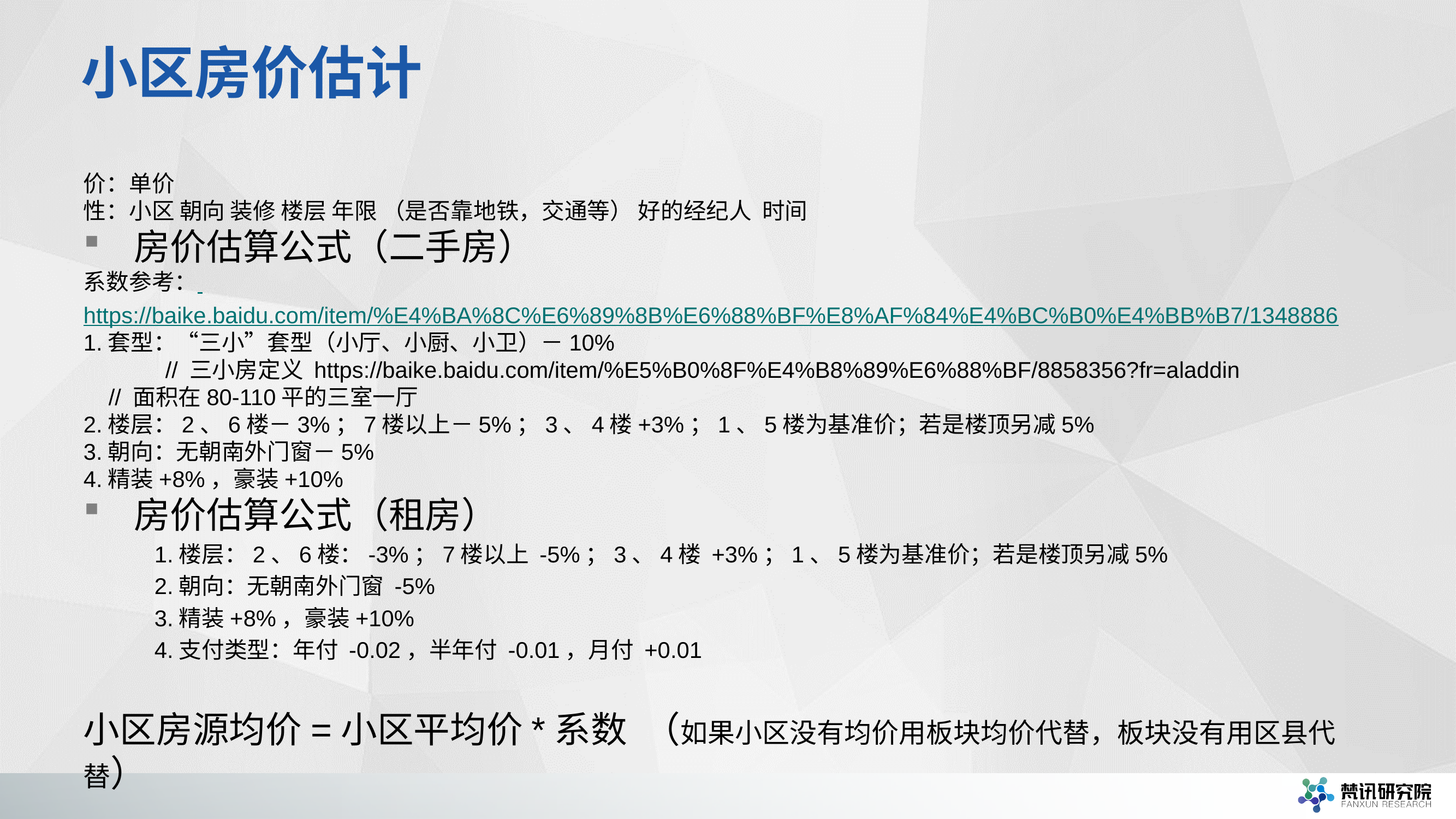

# 小区房价估计
价：单价
性：小区 朝向 装修 楼层 年限 （是否靠地铁，交通等） 好的经纪人  时间
房价估算公式（二手房）
系数参考： https://baike.baidu.com/item/%E4%BA%8C%E6%89%8B%E6%88%BF%E8%AF%84%E4%BC%B0%E4%BB%B7/1348886
1.套型：“三小”套型（小厅、小厨、小卫）－10%
	// 三小房定义 https://baike.baidu.com/item/%E5%B0%8F%E4%B8%89%E6%88%BF/8858356?fr=aladdin
    // 面积在80-110平的三室一厅
2.楼层：2、6楼－3%；7楼以上－5%；3、4楼+3%；1、5楼为基准价；若是楼顶另减5%
3.朝向：无朝南外门窗－5%
4.精装+8%，豪装+10%
房价估算公式（租房）
1.楼层：2、6楼：-3%；7楼以上 -5%；3、4楼 +3%；1、5楼为基准价；若是楼顶另减5%
2.朝向：无朝南外门窗 -5%
3.精装+8%，豪装+10%
4.支付类型：年付 -0.02，半年付 -0.01，月付 +0.01

小区房源均价=小区平均价*系数  （如果小区没有均价用板块均价代替，板块没有用区县代替）